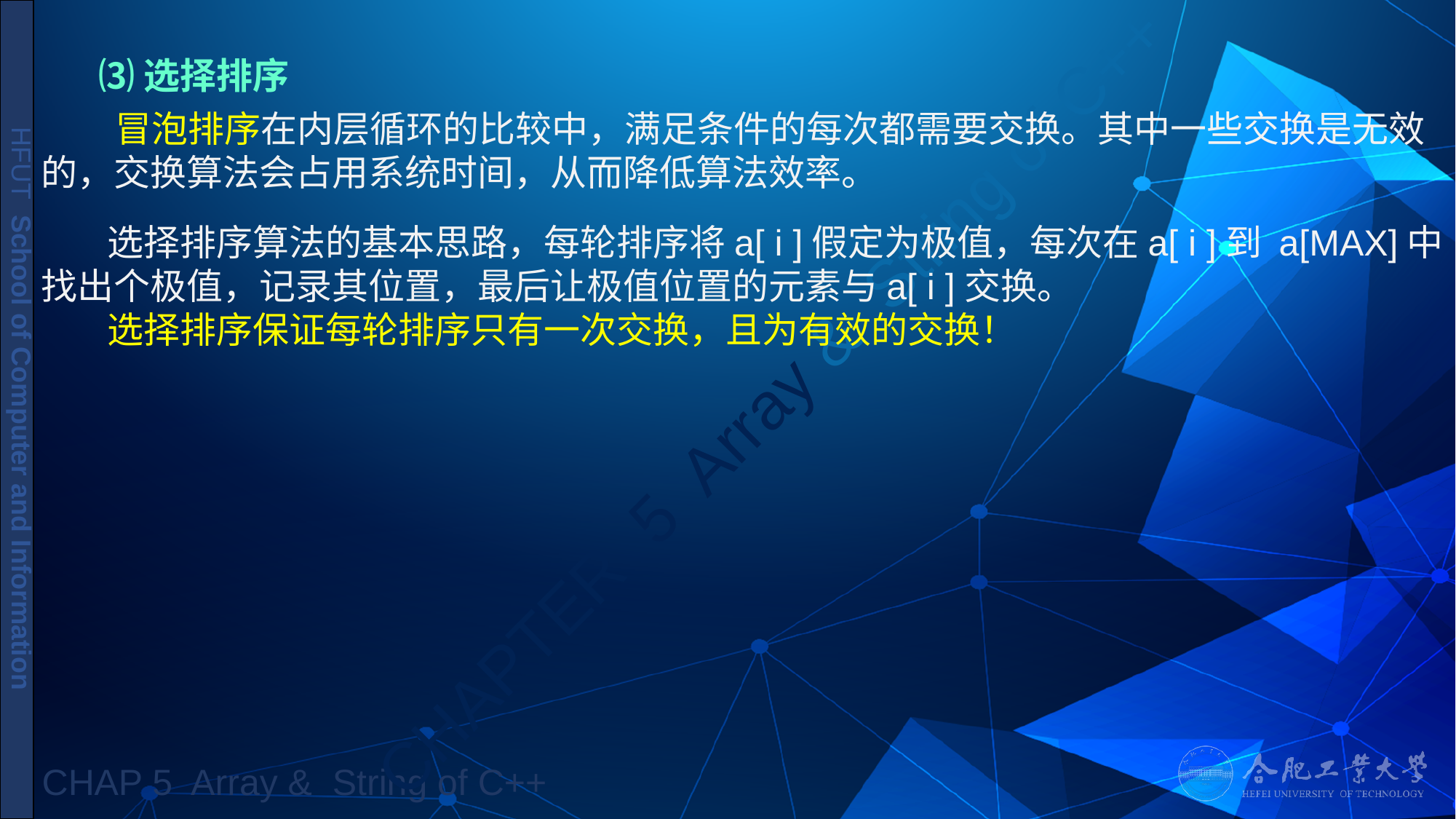

# ⑶选择排序
        冒泡排序在内层循环的比较中，满足条件的每次都需要交换。其中一些交换是无效的，交换算法会占用系统时间，从而降低算法效率。
       选择排序算法的基本思路，每轮排序将a[ i ]假定为极值，每次在a[ i ]到 a[MAX]中找出个极值，记录其位置，最后让极值位置的元素与a[ i ]交换。
       选择排序保证每轮排序只有一次交换，且为有效的交换！